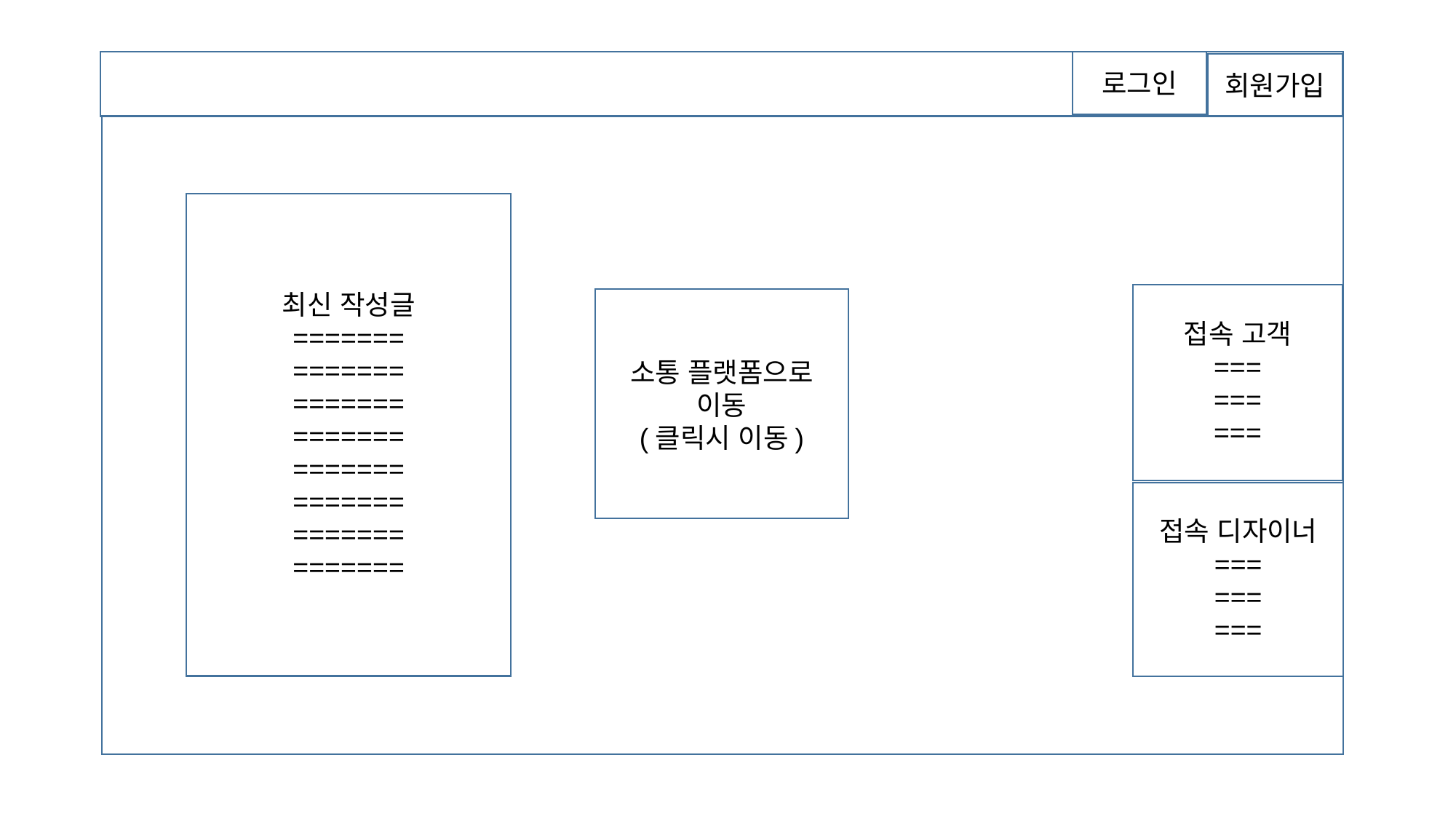

로그인

회원가입
최신 작성글
=======
=======
=======
=======
=======
=======
=======
=======
접속 고객
===
===
===
소통 플랫폼으로 이동
(클릭시 이동)
접속 디자이너
===
===
===